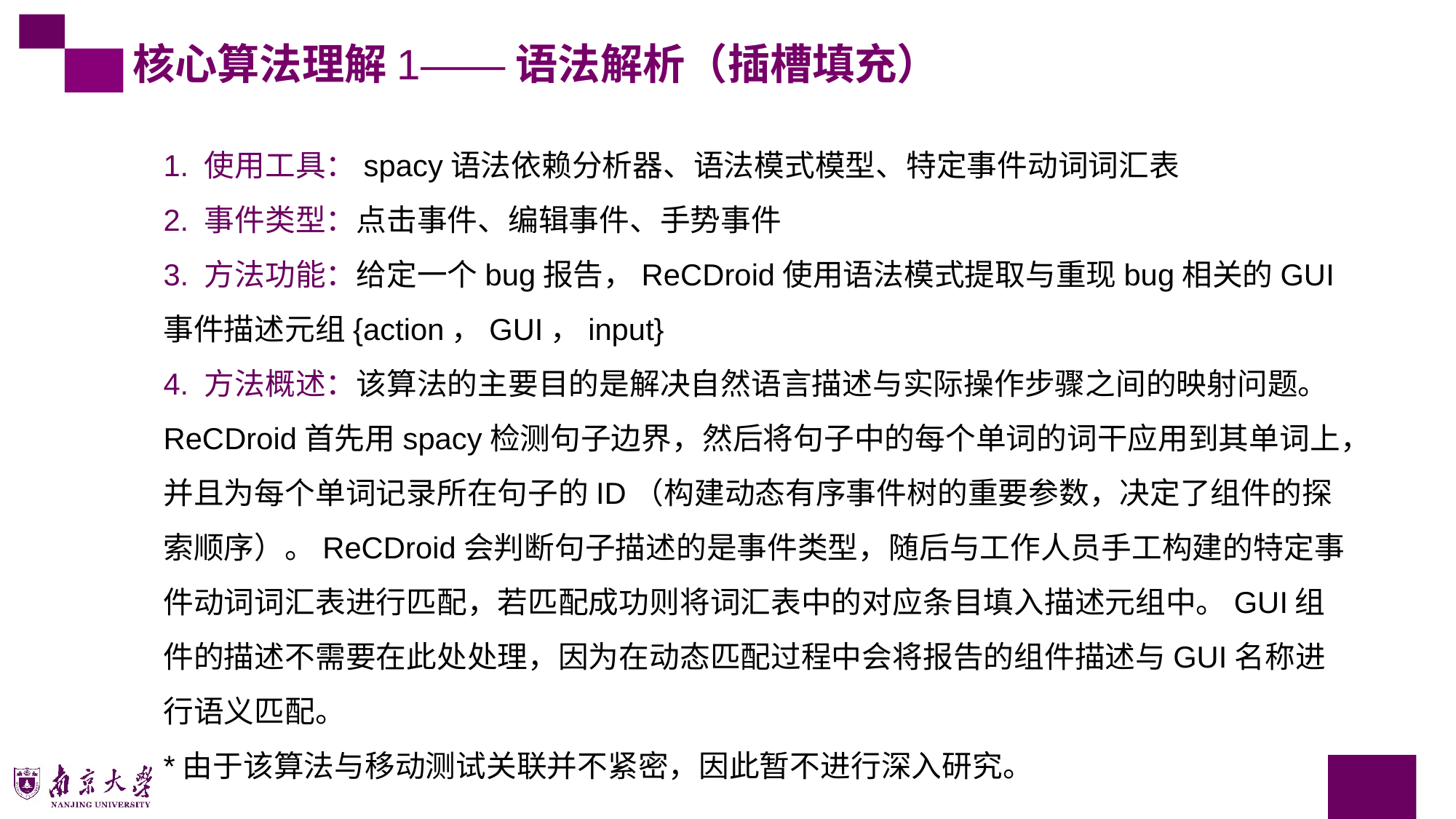

核心算法理解1——语法解析（插槽填充）
1. 使用工具：spacy语法依赖分析器、语法模式模型、特定事件动词词汇表
2. 事件类型：点击事件、编辑事件、手势事件
3. 方法功能：给定一个bug报告，ReCDroid使用语法模式提取与重现bug相关的GUI事件描述元组{action，GUI，input}
4. 方法概述：该算法的主要目的是解决自然语言描述与实际操作步骤之间的映射问题。ReCDroid首先用spacy检测句子边界，然后将句子中的每个单词的词干应用到其单词上，并且为每个单词记录所在句子的ID（构建动态有序事件树的重要参数，决定了组件的探索顺序）。ReCDroid会判断句子描述的是事件类型，随后与工作人员手工构建的特定事件动词词汇表进行匹配，若匹配成功则将词汇表中的对应条目填入描述元组中。GUI组件的描述不需要在此处处理，因为在动态匹配过程中会将报告的组件描述与GUI名称进行语义匹配。
*由于该算法与移动测试关联并不紧密，因此暂不进行深入研究。
8